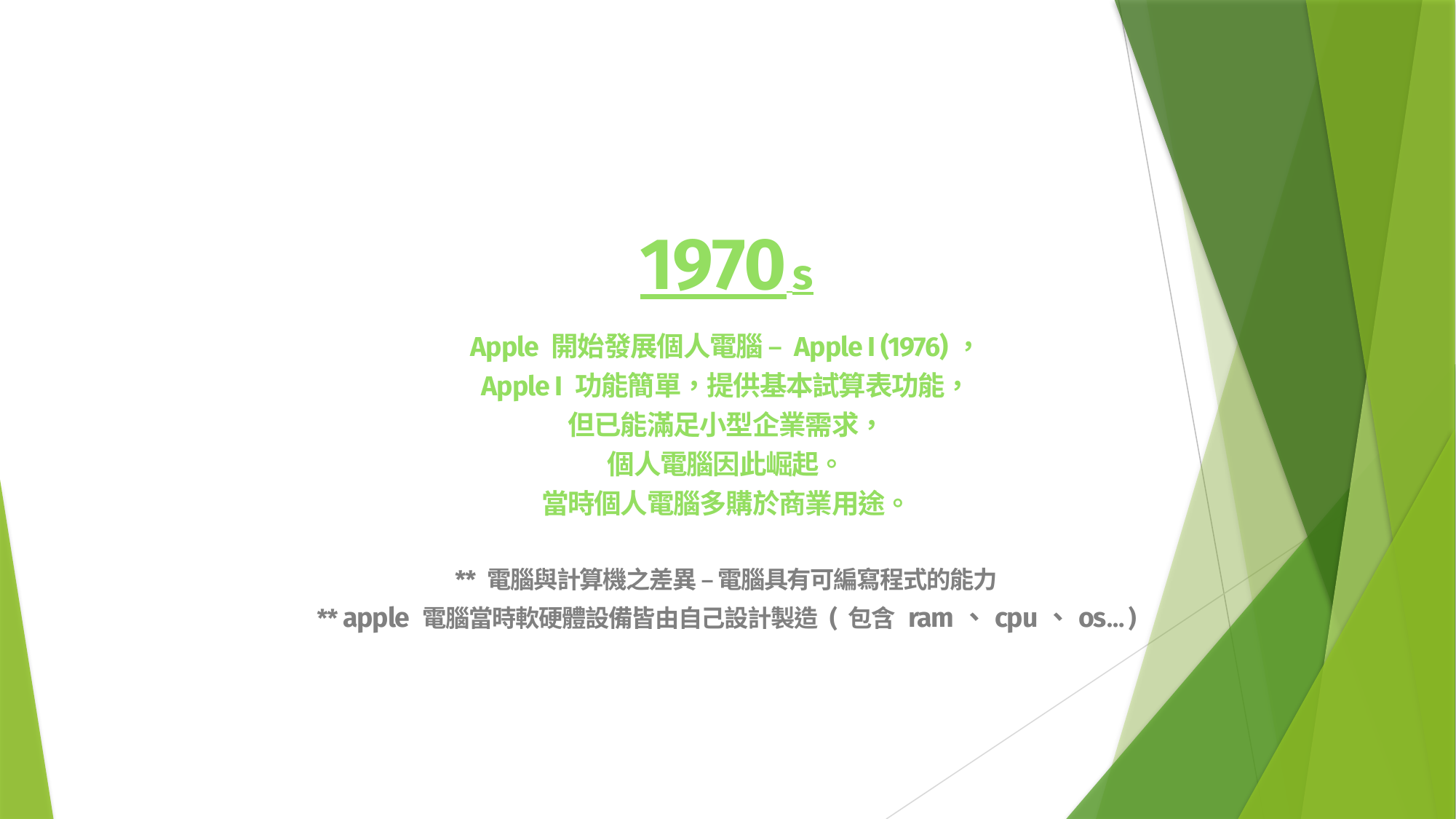

1970 s

Apple 開始發展個人電腦 – Apple I (1976)，
Apple I 功能簡單，提供基本試算表功能，
但已能滿足小型企業需求，
個人電腦因此崛起。
當時個人電腦多購於商業用途。

** 電腦與計算機之差異 – 電腦具有可編寫程式的能力
** apple 電腦當時軟硬體設備皆由自己設計製造 ( 包含 ram、cpu、os… )